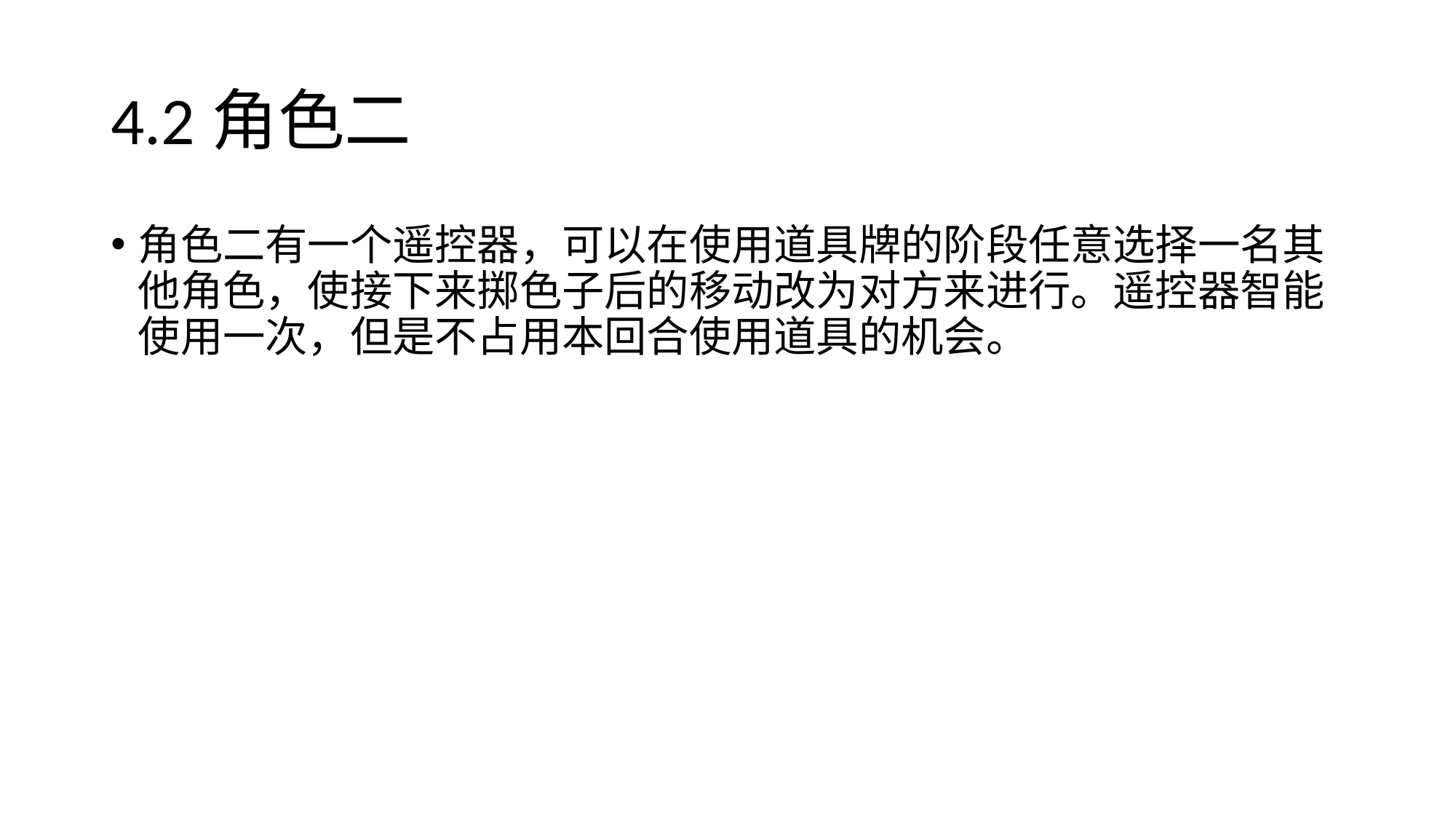

# 4.2角色二
角色二有一个遥控器，可以在使用道具牌的阶段任意选择一名其他角色，使接下来掷色子后的移动改为对方来进行。遥控器智能使用一次，但是不占用本回合使用道具的机会。